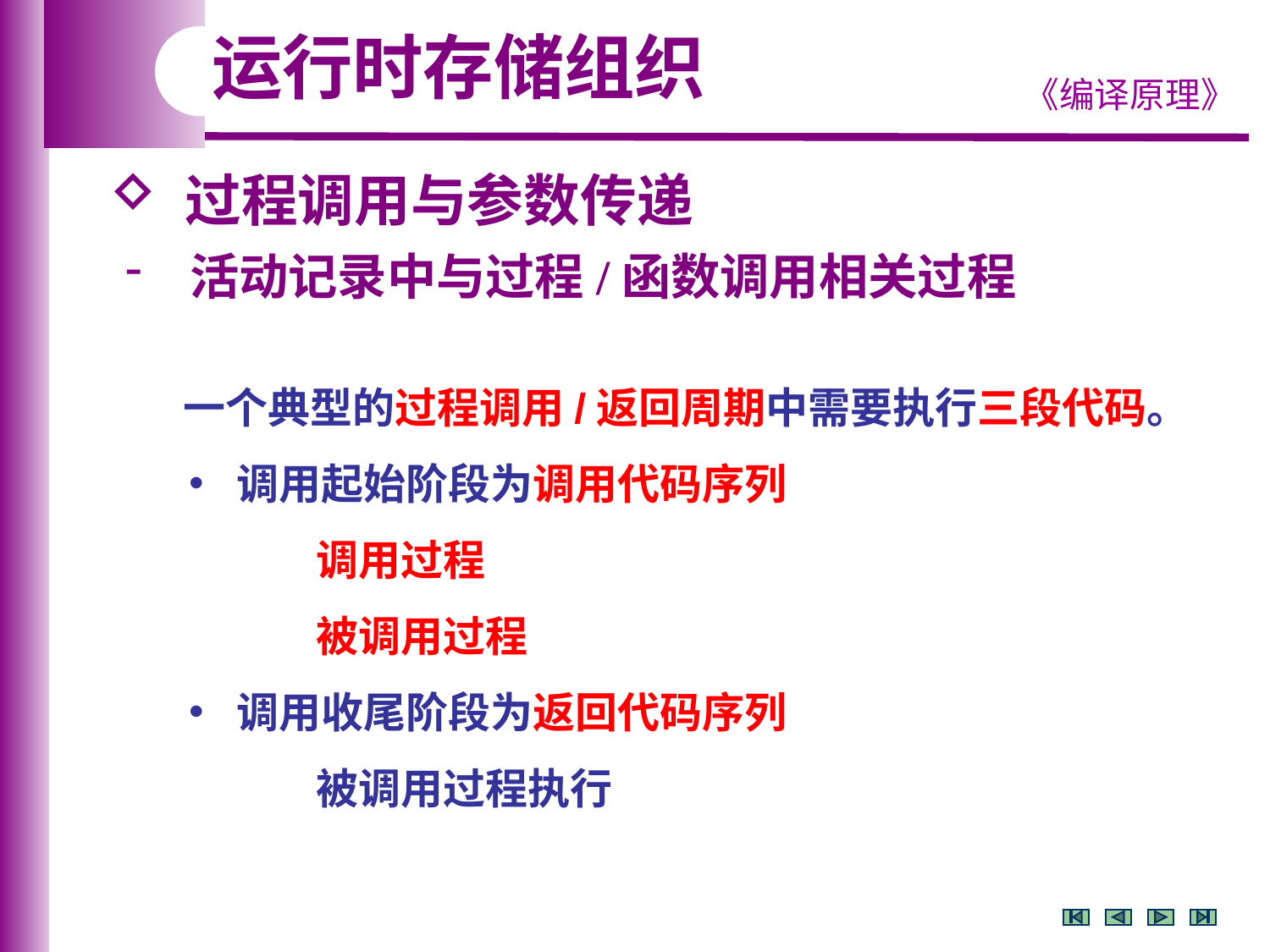

运行时存储组织
 过程调用与参数传递
  活动记录中与过程/函数调用相关过程

     一个典型的过程调用/返回周期中需要执行三段代码。
调用起始阶段为调用代码序列
调用过程
被调用过程
调用收尾阶段为返回代码序列
被调用过程执行